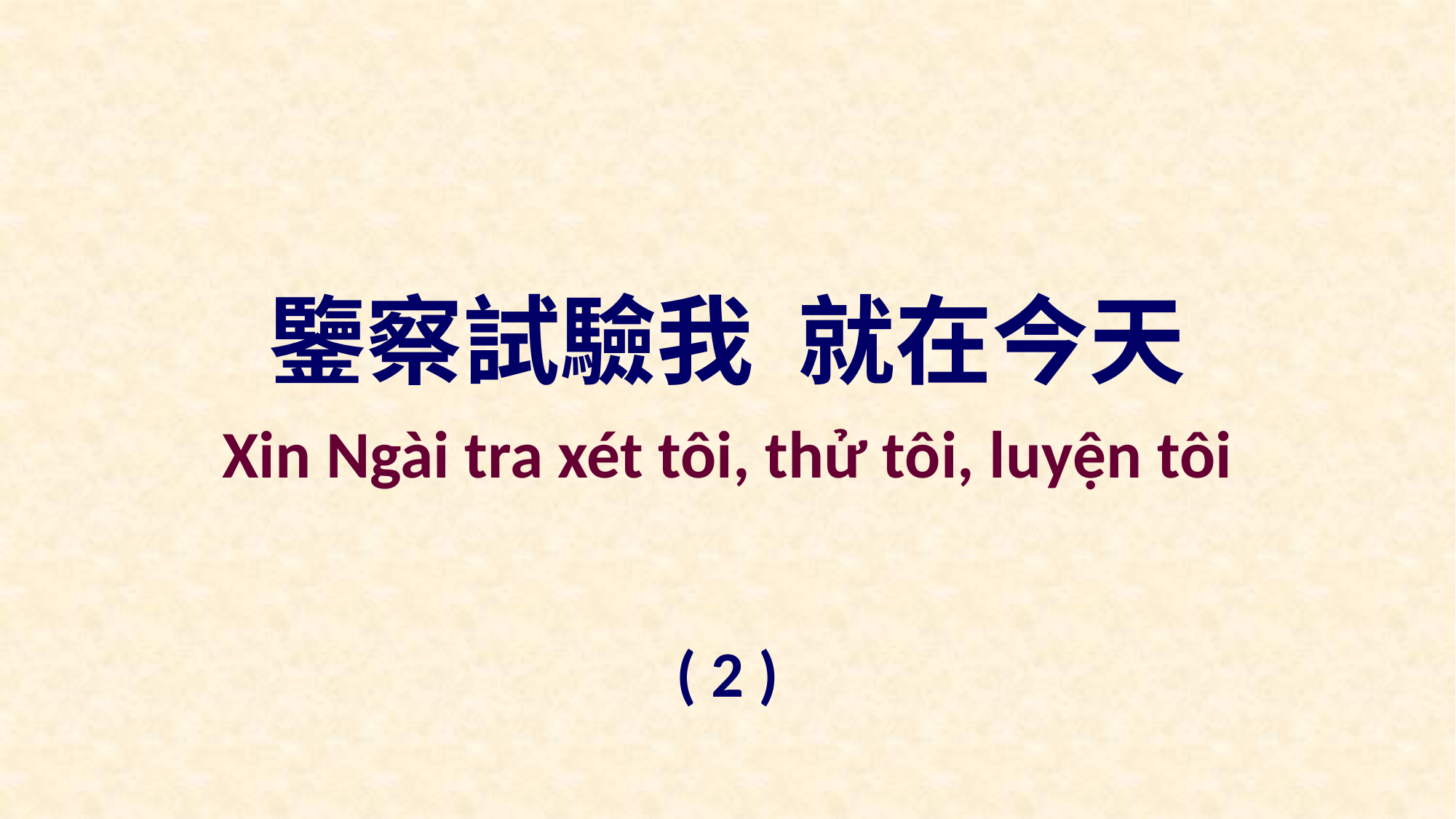

鑒察試驗我  就在今天
Xin Ngài tra xét tôi, thử tôi, luyện tôi
( 2 )